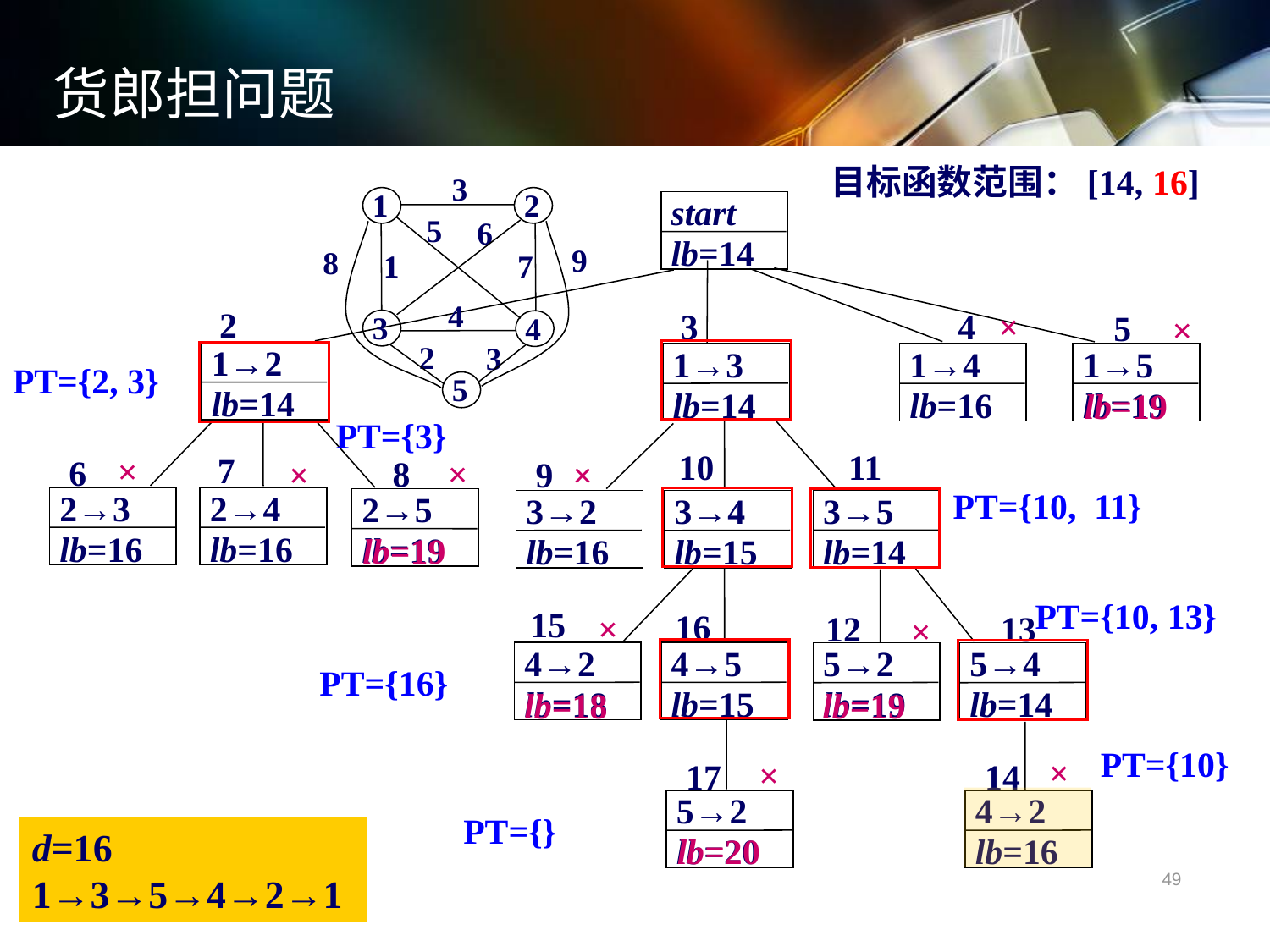

货郎担问题
目标函数范围：[14, 16]
3
1
2

5

6

9
8
1
7
4
3
4

2
3
5
start
lb=14

2
×
3
4
5
×

1→2
lb=14

1→3
lb=14
1→4
lb=16
1→5
lb=19
PT={2, 3}
lb=19

PT={3}

10
11
7
×
6
8
×
9
×
×
PT={10,  11}
2→3
lb=16
2→4
lb=16

2→5
lb=19

3→2
lb=16
3→4
lb=15
3→5
lb=14
lb=19

PT={10, 13}
15
16
×
12
13
×

4→2
lb=18
4→5
lb=15
5→2
lb=19
5→4
lb=14
PT={16}
lb=18
lb=19

PT={10}
×
×
17
14

5→2
lb=20

4→2
lb=16
PT={}
d=16
1→3→5→4→2→1
lb=20

49